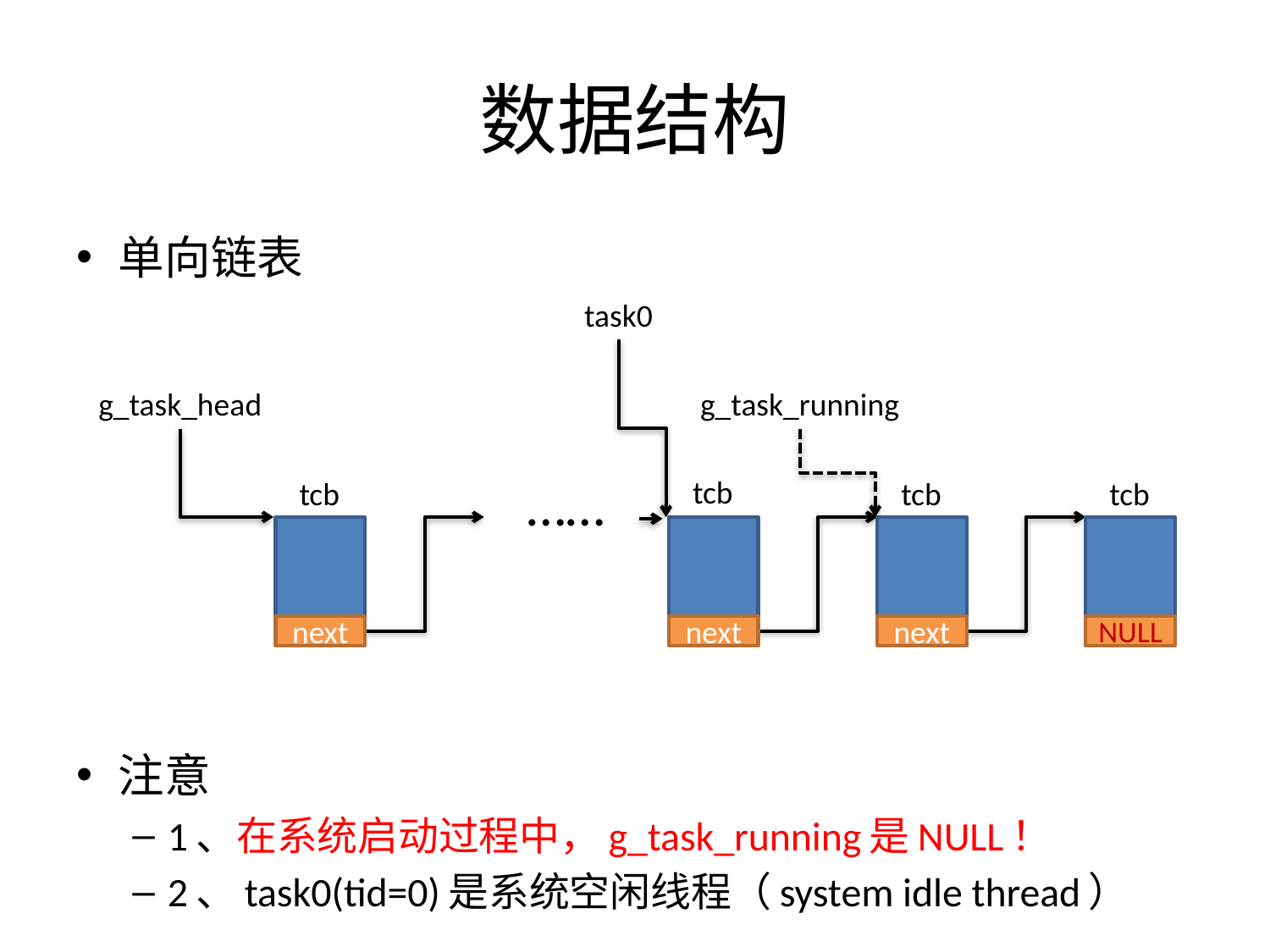

# 数据结构
单向链表

注意
1、在系统启动过程中，g_task_running是NULL！
2、task0(tid=0)是系统空闲线程（system idle thread）

task0
g_task_head
g_task_running
……
tcb

next
tcb

next
tcb

next
tcb

NULL